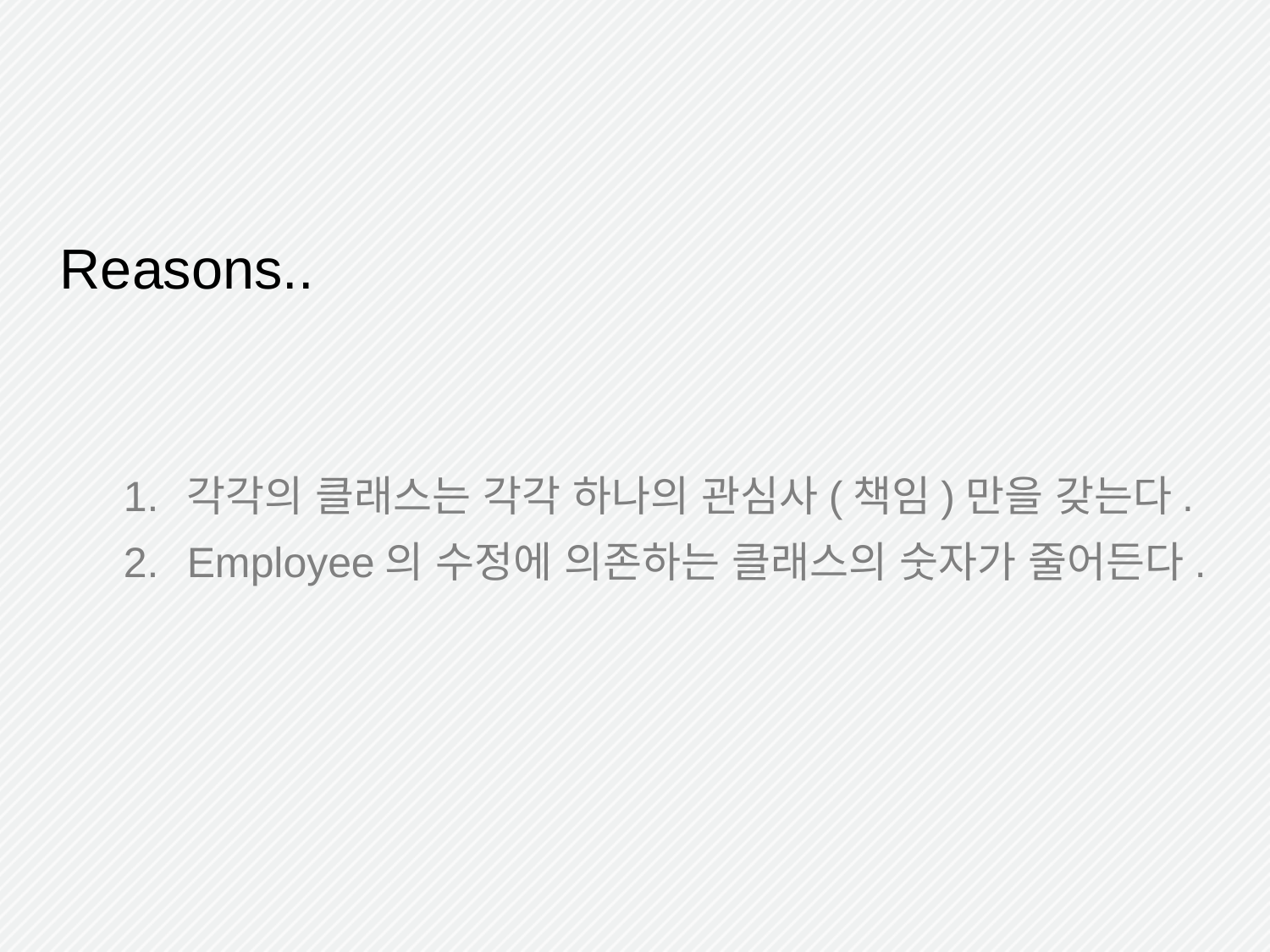

Reasons..

각각의 클래스는 각각 하나의 관심사(책임)만을 갖는다.
Employee의 수정에 의존하는 클래스의 숫자가 줄어든다.